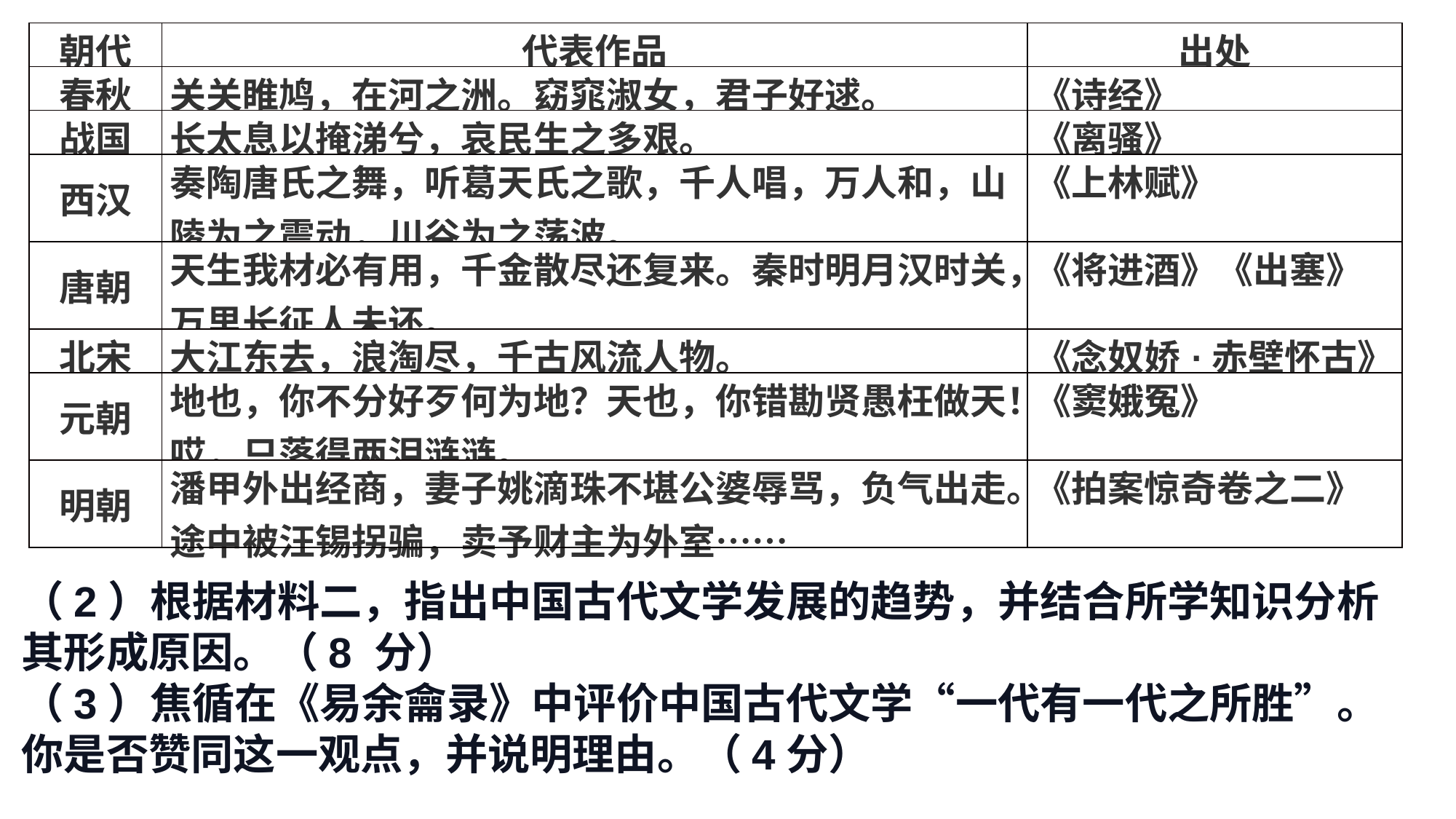

| 朝代 | 代表作品 | 出处 |
| --- | --- | --- |
| 春秋 | 关关睢鸠，在河之洲。窈窕淑女，君子好逑。 | 《诗经》 |
| 战国 | 长太息以掩涕兮，哀民生之多艰。 | 《离骚》 |
| 西汉 | 奏陶唐氏之舞，听葛天氏之歌，千人唱，万人和，山陵为之震动，川谷为之荡波。 | 《上林赋》 |
| 唐朝 | 天生我材必有用，千金散尽还复来。秦时明月汉时关，万里长征人未还。 | 《将进酒》《出塞》 |
| 北宋 | 大江东去，浪淘尽，千古风流人物。 | 《念奴娇·赤壁怀古》 |
| 元朝 | 地也，你不分好歹何为地？天也，你错勘贤愚枉做天！哎，只落得两泪涟涟。 | 《窦娥冤》 |
| 明朝 | 潘甲外出经商，妻子姚滴珠不堪公婆辱骂，负气出走。途中被汪锡拐骗，卖予财主为外室…… | 《拍案惊奇卷之二》 |
#
（2）根据材料二，指出中国古代文学发展的趋势，并结合所学知识分析其形成原因。（8 分）
（3）焦循在《易余龠录》中评价中国古代文学“一代有一代之所胜”。你是否赞同这一观点，并说明理由。（4分）